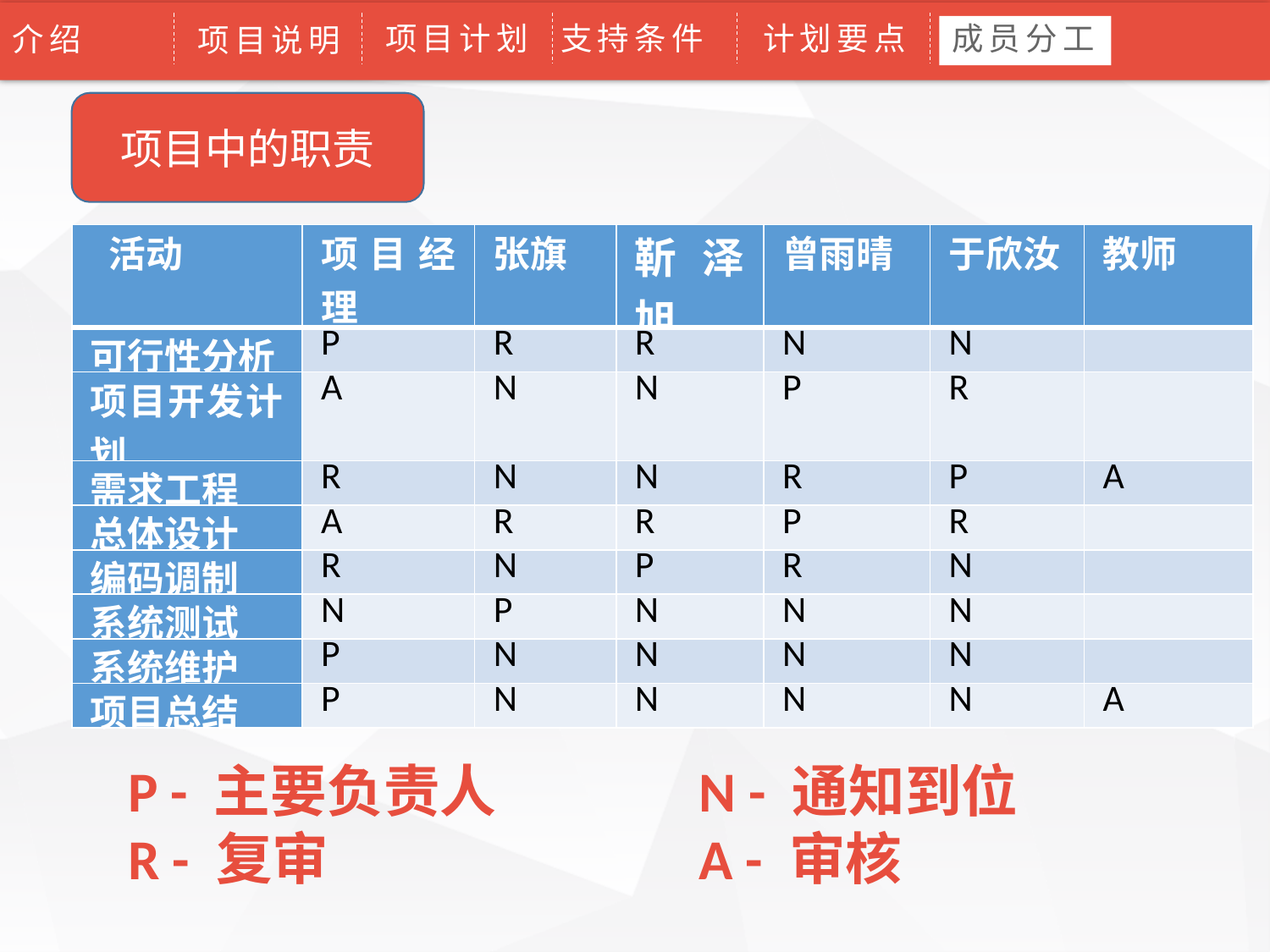

项目计划
计划要点
成员分工
支持条件
论文绪论
介绍
研究背景
研究方法
研究结果
问题讨论
论文总结

项目说明

项目中的职责
| 活动 | 项目经理 | 张旗 | 靳泽旭 | 曾雨晴 | 于欣汝 | 教师 |
| --- | --- | --- | --- | --- | --- | --- |
| 可行性分析 | P | R | R | N | N |  |
| 项目开发计划 | A | N | N | P | R |  |
| 需求工程 | R | N | N | R | P | A |
| 总体设计 | A | R | R | P | R |  |
| 编码调制 | R | N | P | R | N |  |
| 系统测试 | N | P | N | N | N |  |
| 系统维护 | P | N | N | N | N |  |
| 项目总结 | P | N | N | N | N | A |
P - 主要负责人
R - 复审
N - 通知到位
A - 审核